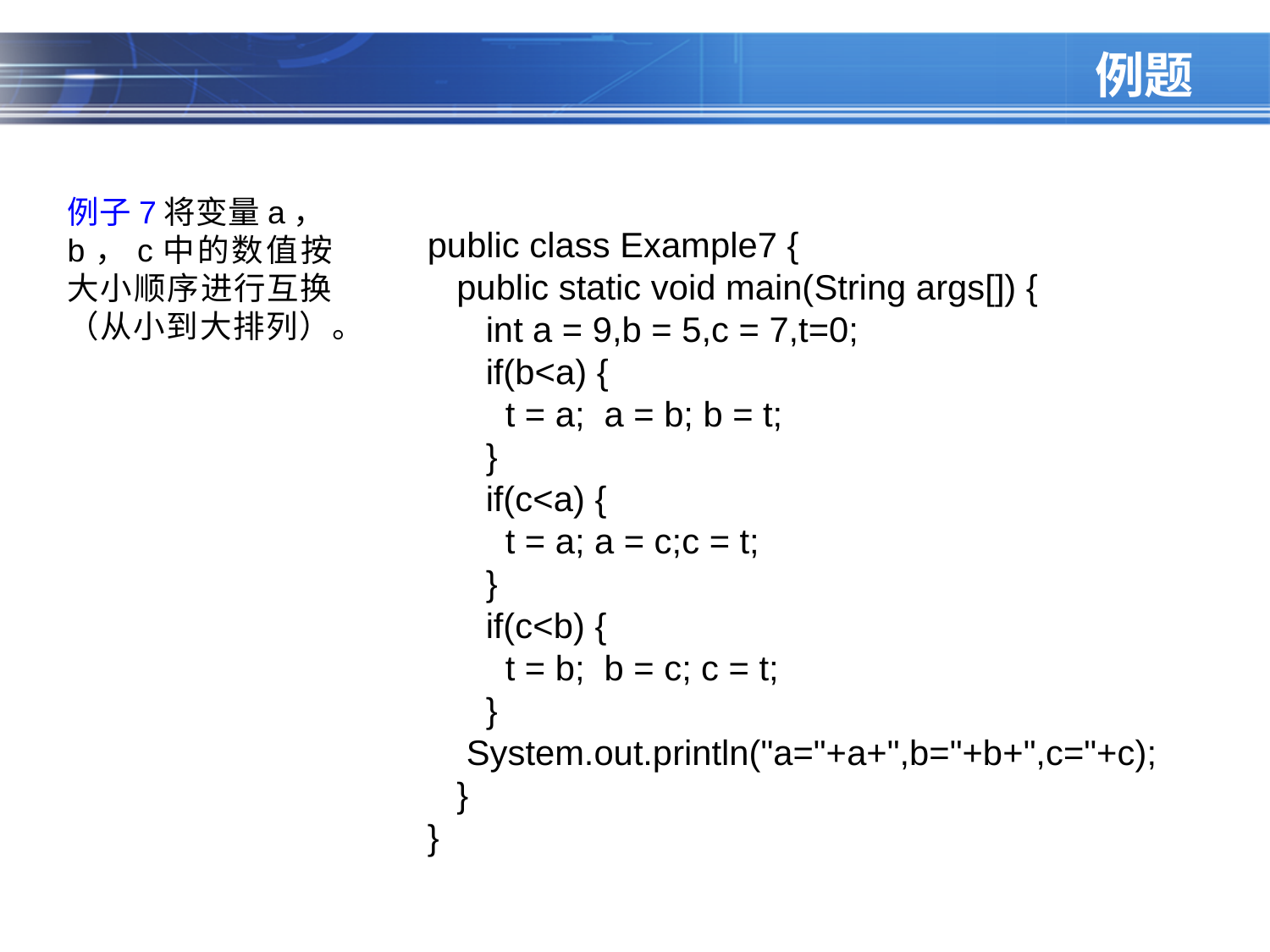

# 例题
例子7将变量a，b，c中的数值按大小顺序进行互换（从小到大排列）。
public class Example7 {
   public static void main(String args[]) {
      int a = 9,b = 5,c = 7,t=0;
      if(b<a) {
        t = a;  a = b; b = t;
      }
      if(c<a) {
        t = a; a = c;c = t;
      }
      if(c<b) {
        t = b;  b = c; c = t;
      }
    System.out.println("a="+a+",b="+b+",c="+c);
   }
}